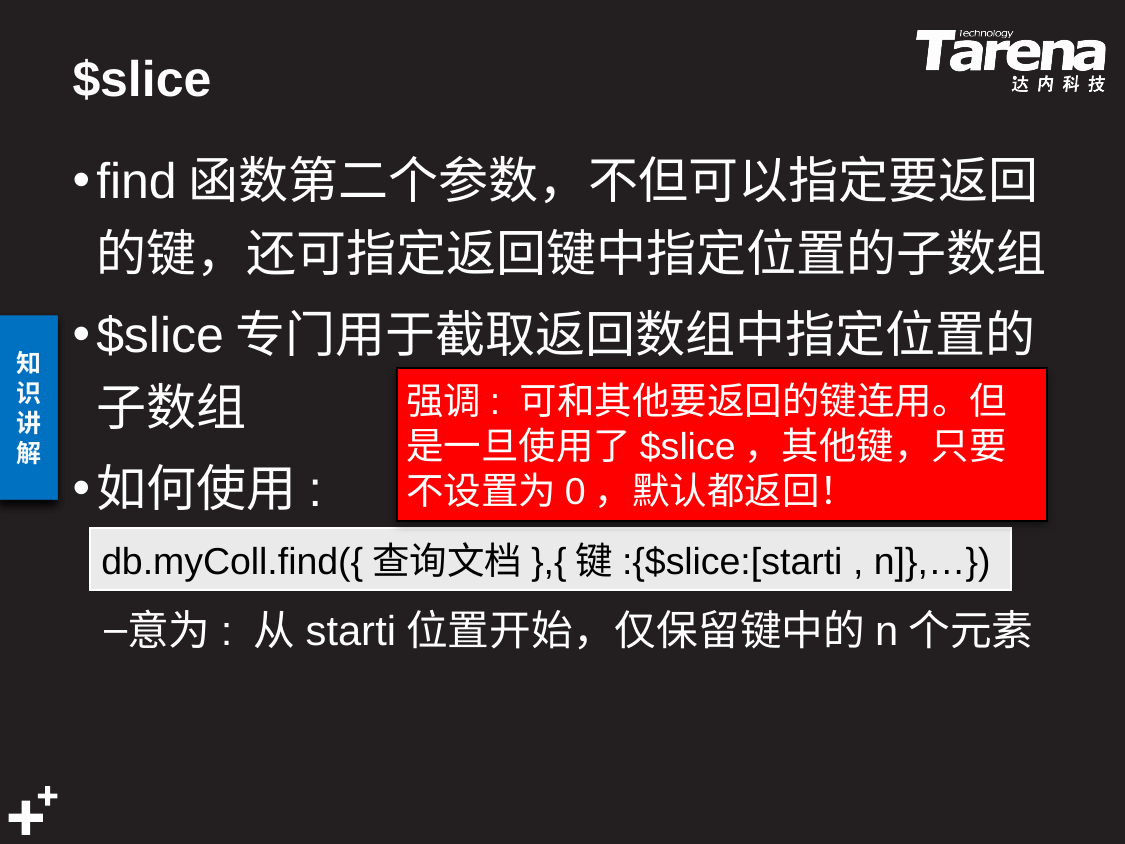

# $slice
find函数第二个参数，不但可以指定要返回的键，还可指定返回键中指定位置的子数组
$slice专门用于截取返回数组中指定位置的子数组
如何使用:

意为: 从starti位置开始，仅保留键中的n个元素
强调: 可和其他要返回的键连用。但是一旦使用了$slice，其他键，只要不设置为0，默认都返回！
db.myColl.find({查询文档},{键:{$slice:[starti , n]},…})